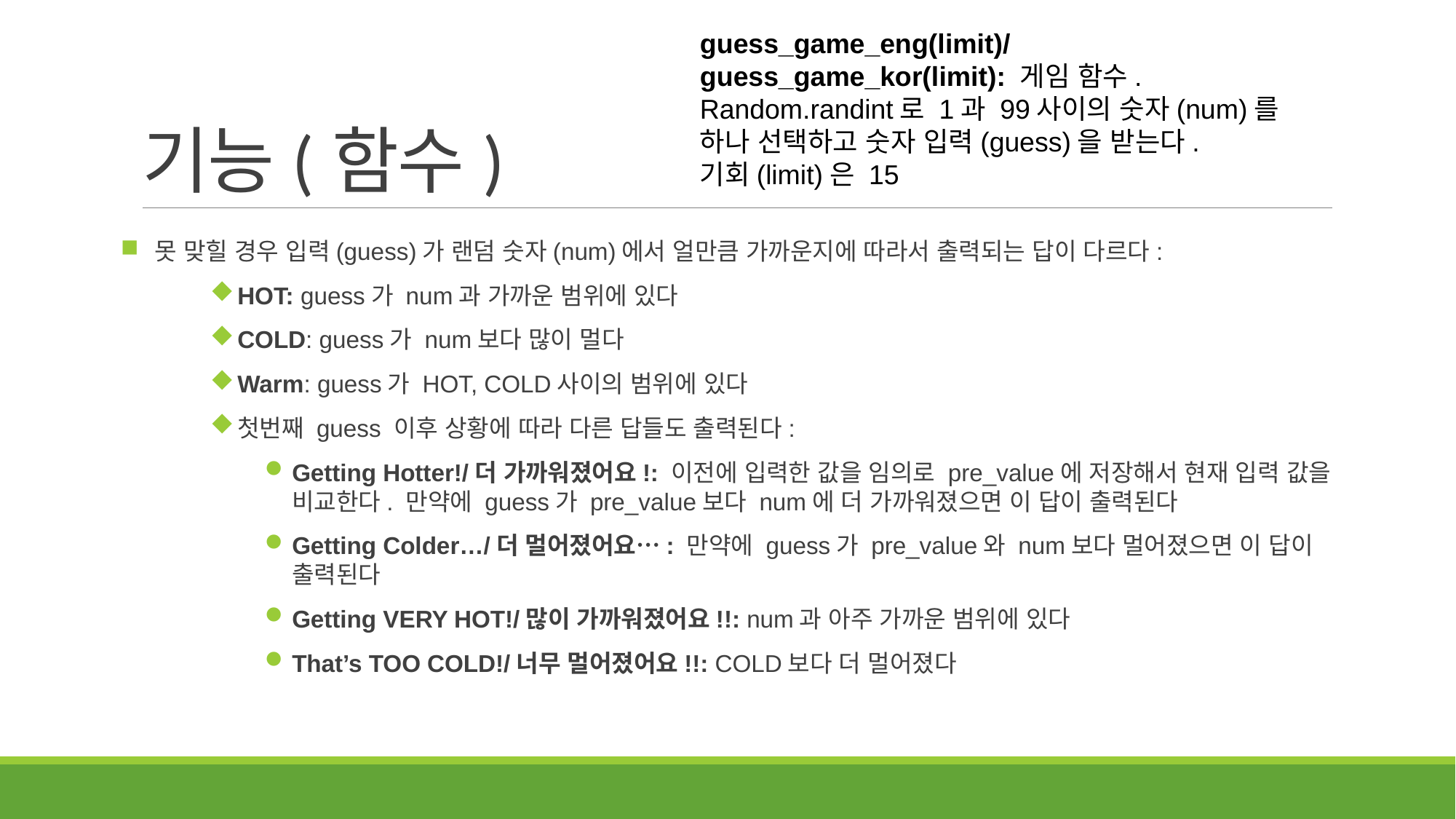

guess_game_eng(limit)/guess_game_kor(limit): 게임 함수. Random.randint로 1과 99사이의 숫자(num)를 하나 선택하고 숫자 입력(guess)을 받는다.
기회(limit)은 15

# 기능(함수)
못 맞힐 경우 입력(guess)가 랜덤 숫자(num)에서 얼만큼 가까운지에 따라서 출력되는 답이 다르다:
HOT: guess가 num과 가까운 범위에 있다
COLD: guess가 num보다 많이 멀다
Warm: guess가 HOT, COLD사이의 범위에 있다
첫번째 guess 이후 상황에 따라 다른 답들도 출력된다:
Getting Hotter!/더 가까워졌어요!: 이전에 입력한 값을 임의로 pre_value에 저장해서 현재 입력 값을 비교한다. 만약에 guess가 pre_value보다 num에 더 가까워졌으면 이 답이 출력된다
Getting Colder…/더 멀어졌어요…: 만약에 guess가 pre_value와 num보다 멀어졌으면 이 답이 출력된다
Getting VERY HOT!/많이 가까워졌어요!!: num과 아주 가까운 범위에 있다
That’s TOO COLD!/너무 멀어졌어요!!: COLD보다 더 멀어졌다